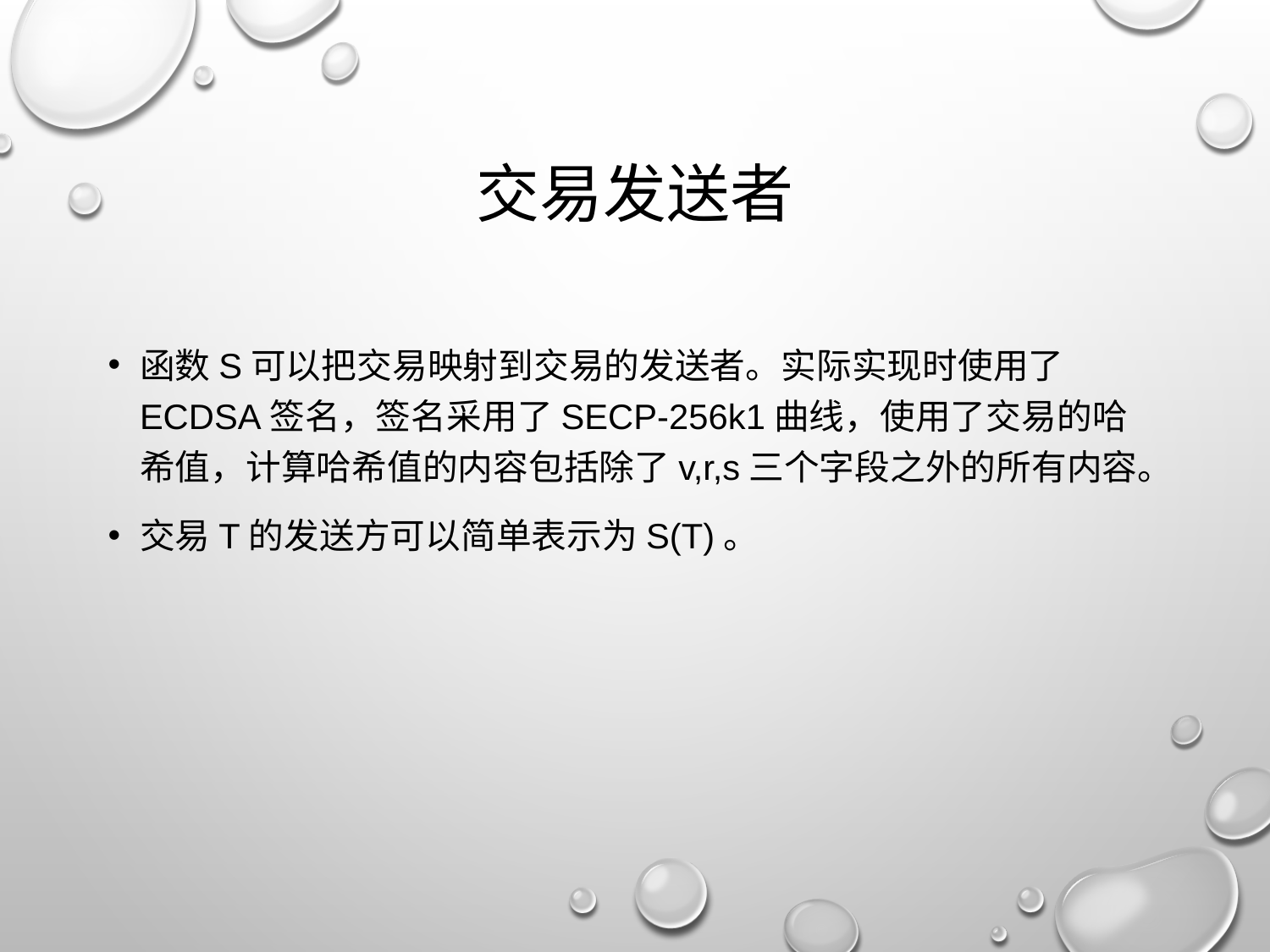

# 交易发送者
函数S可以把交易映射到交易的发送者。实际实现时使用了ECDSA签名，签名采用了SECP-256k1曲线，使用了交易的哈希值，计算哈希值的内容包括除了v,r,s三个字段之外的所有内容。
交易T的发送方可以简单表示为S(T)。